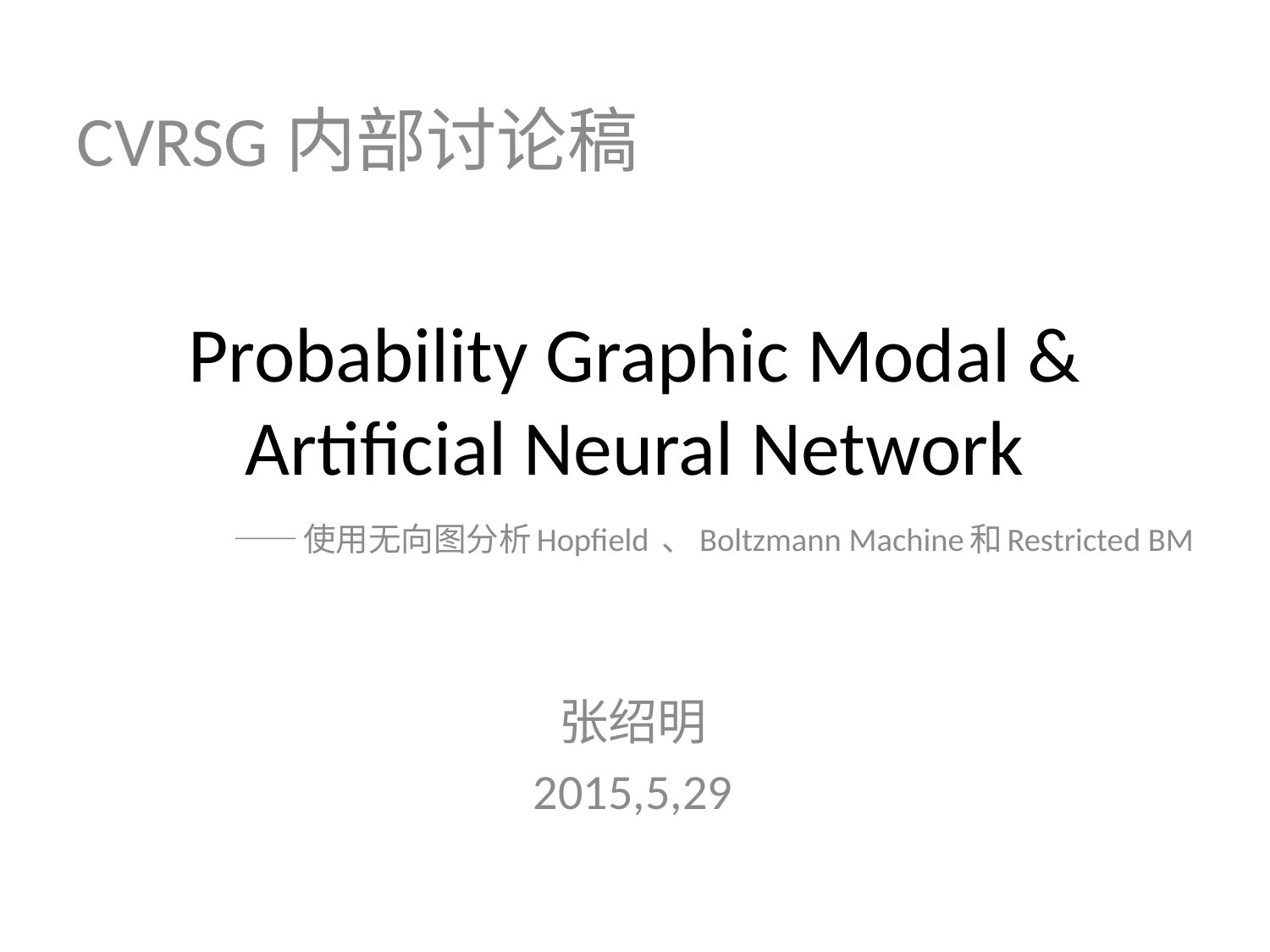

CVRSG内部讨论稿
# Probability Graphic Modal & Artificial Neural Network
——使用无向图分析Hopfield 、Boltzmann Machine和Restricted BM
张绍明
2015,5,29